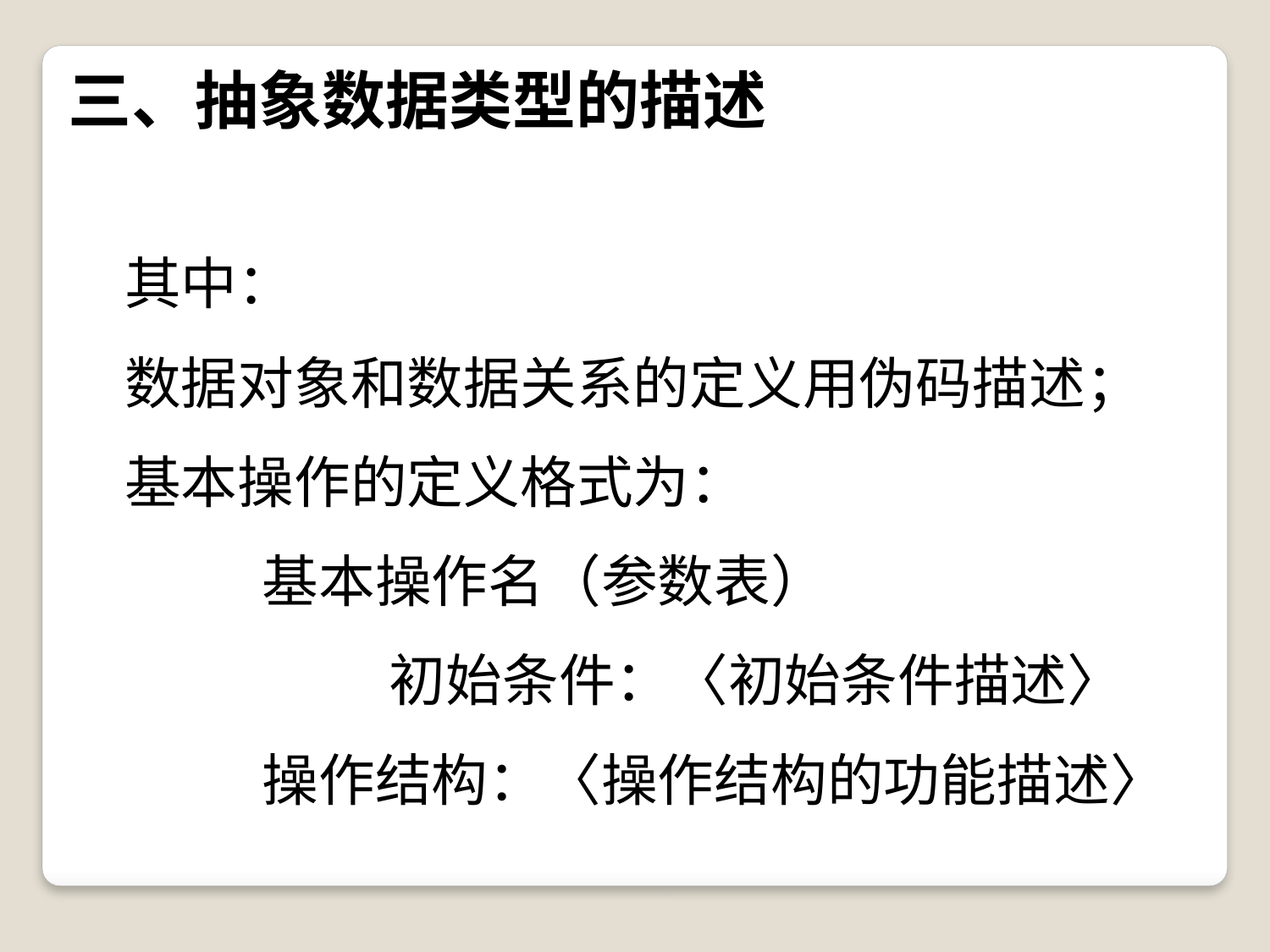

# 三、抽象数据类型的描述
 其中：
 数据对象和数据关系的定义用伪码描述；
 基本操作的定义格式为：
    	基本操作名（参数表）
   	 	初始条件：〈初始条件描述〉
    	操作结构：〈操作结构的功能描述〉